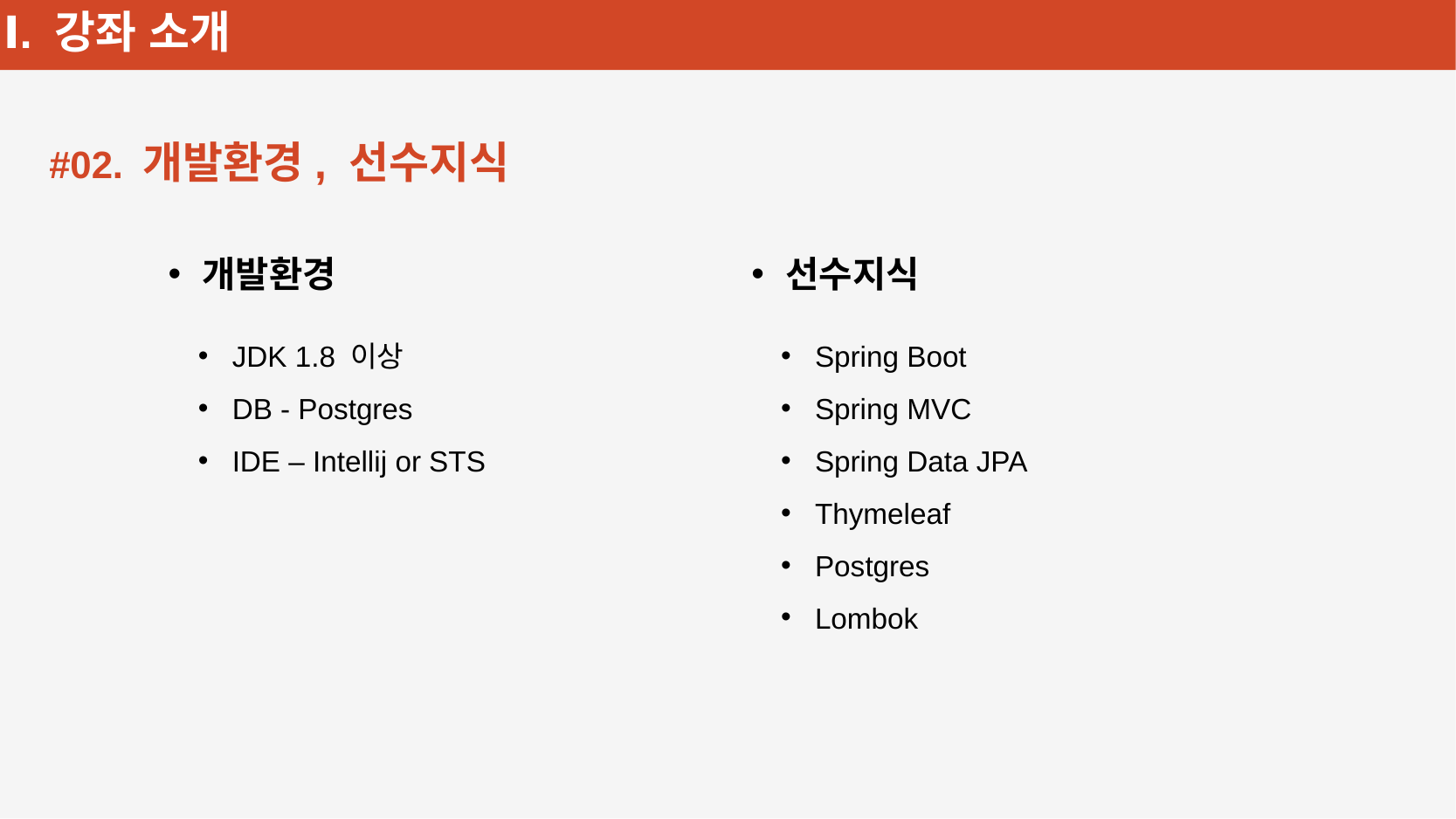

#02. 개발환경, 선수지식
개발환경
선수지식
JDK 1.8 이상
DB - Postgres
IDE – Intellij or STS
Spring Boot
Spring MVC
Spring Data JPA
Thymeleaf
Postgres
Lombok